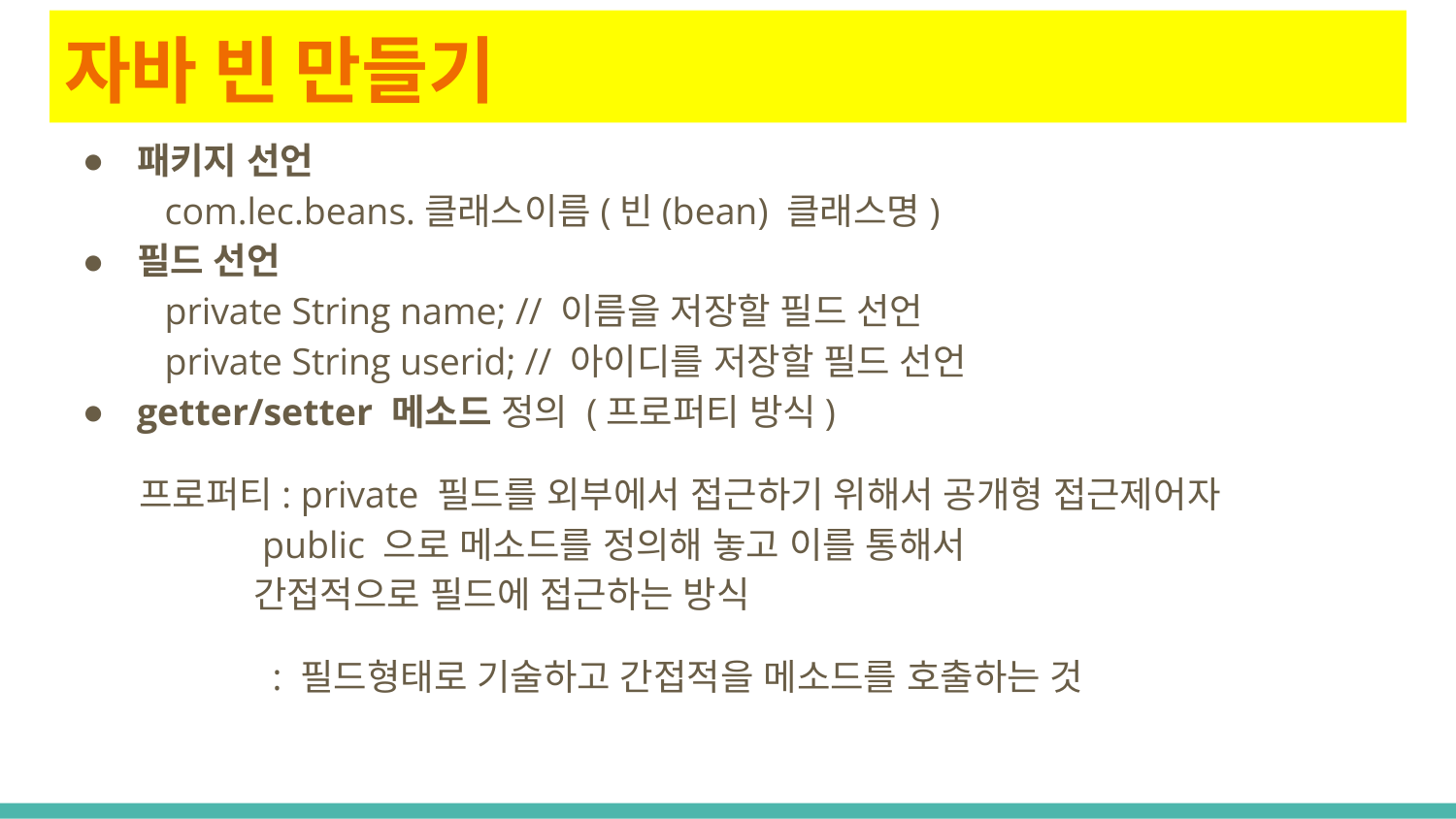

# 자바 빈 만들기
패키지 선언
  com.lec.beans.클래스이름(빈(bean) 클래스명)
필드 선언
  private String name; // 이름을 저장할 필드 선언
  private String userid; // 아이디를 저장할 필드 선언
getter/setter 메소드 정의 (프로퍼티 방식)
       프로퍼티: private 필드를 외부에서 접근하기 위해서 공개형 접근제어자
                    public 으로 메소드를 정의해 놓고 이를 통해서
                    간접적으로 필드에 접근하는 방식
                      : 필드형태로 기술하고 간접적을 메소드를 호출하는 것